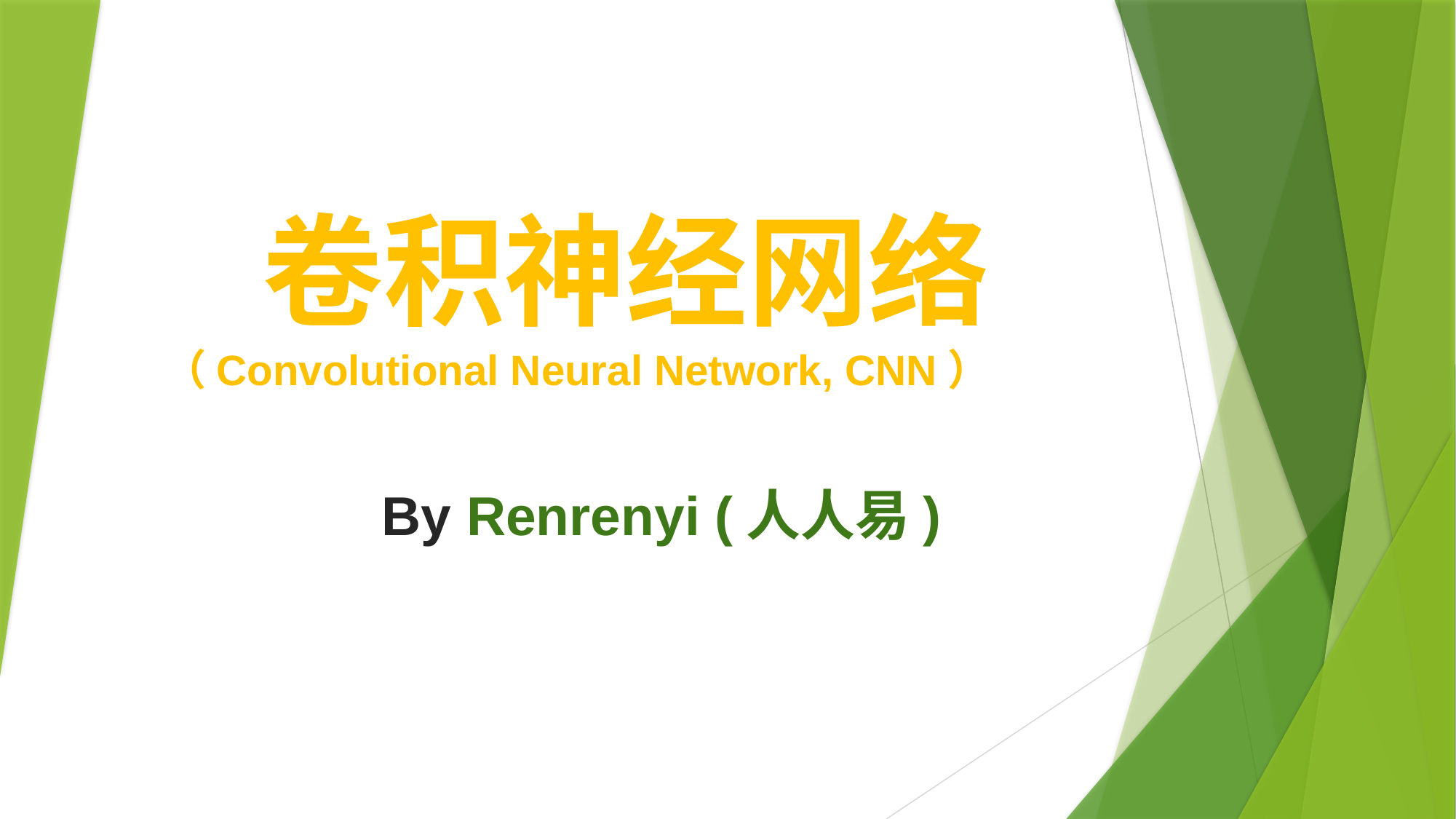

# 卷积神经网络 （Convolutional Neural Network, CNN）
By Renrenyi (人人易)